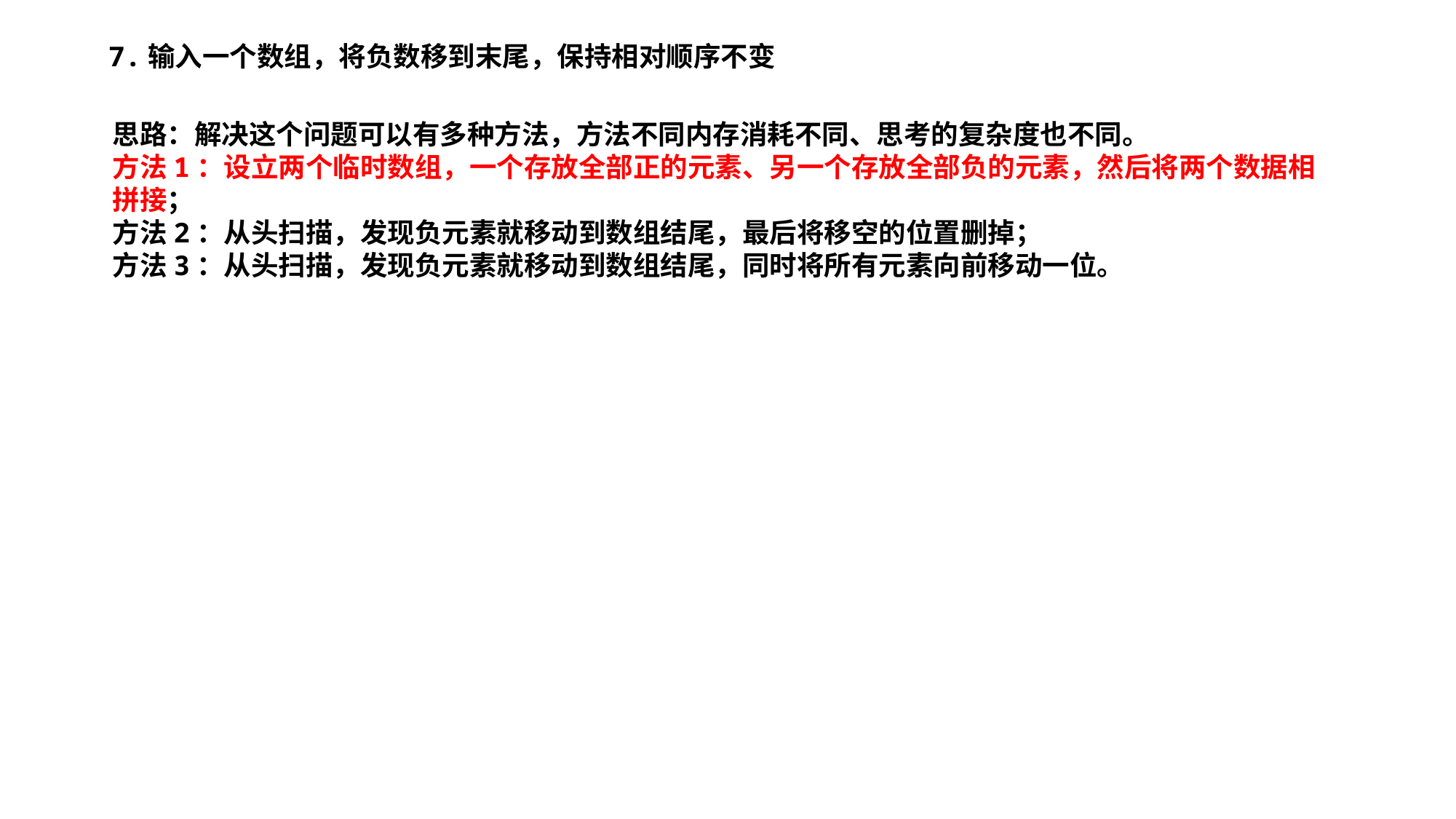

7.输入一个数组，将负数移到末尾，保持相对顺序不变
思路：解决这个问题可以有多种方法，方法不同内存消耗不同、思考的复杂度也不同。
方法1：设立两个临时数组，一个存放全部正的元素、另一个存放全部负的元素，然后将两个数据相拼接；
方法2：从头扫描，发现负元素就移动到数组结尾，最后将移空的位置删掉；
方法3：从头扫描，发现负元素就移动到数组结尾，同时将所有元素向前移动一位。